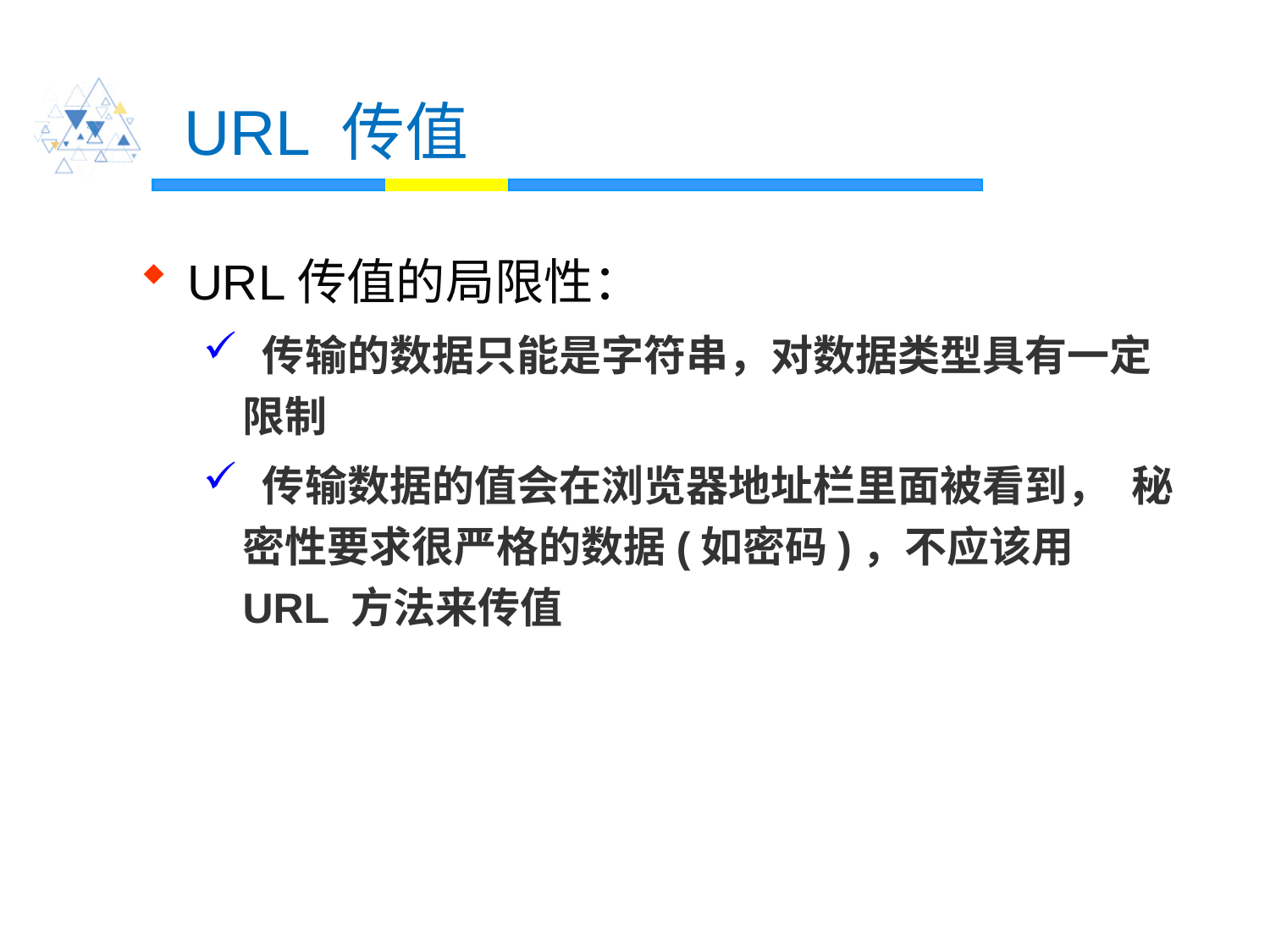

# URL 传值
URL传值的局限性：
 传输的数据只能是字符串，对数据类型具有一定限制
 传输数据的值会在浏览器地址栏里面被看到，	秘密性要求很严格的数据(如密码)，不应该用 URL 方法来传值